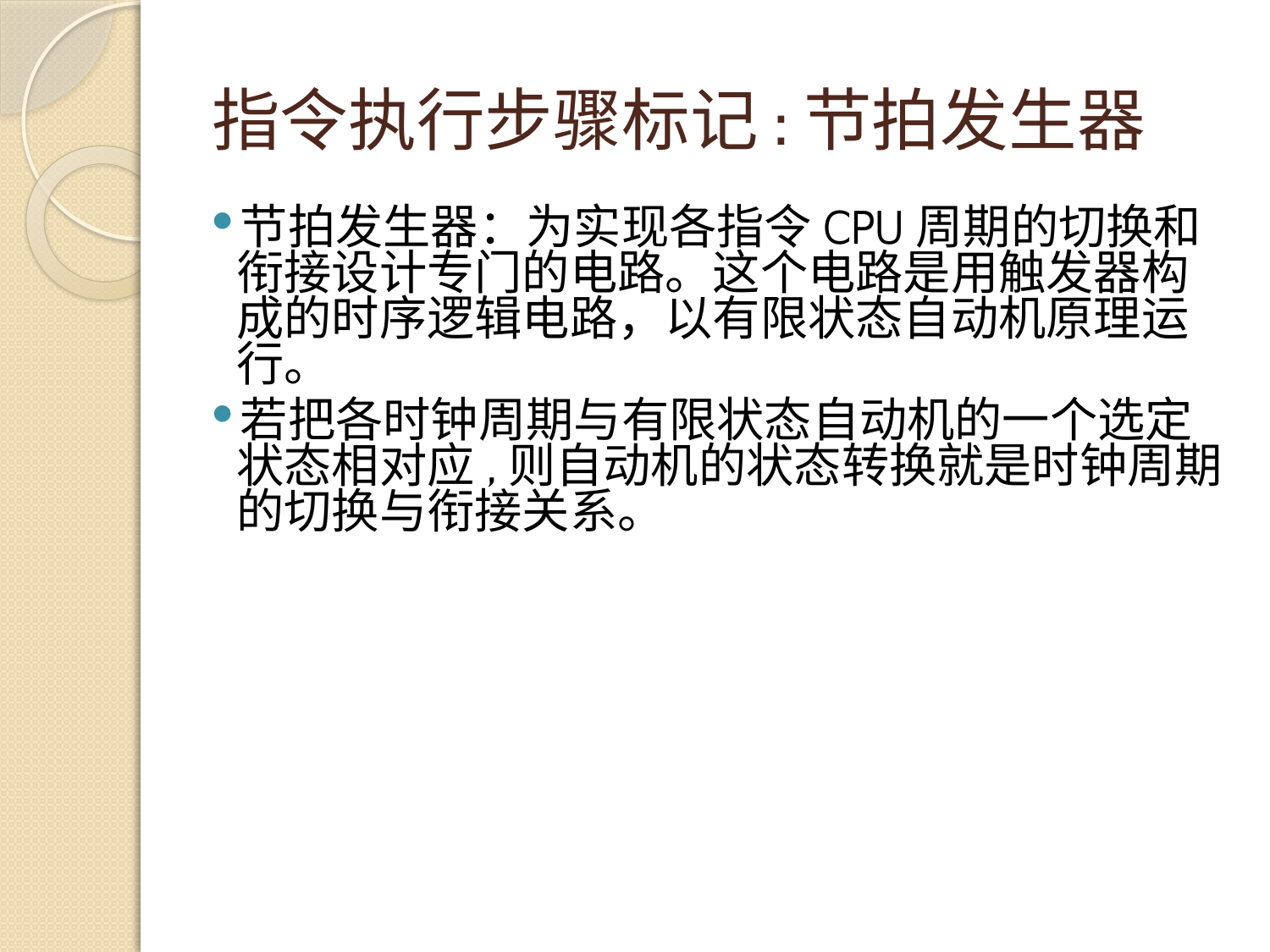

# 指令执行步骤标记:节拍发生器
节拍发生器：为实现各指令CPU周期的切换和衔接设计专门的电路。这个电路是用触发器构成的时序逻辑电路，以有限状态自动机原理运行。
若把各时钟周期与有限状态自动机的一个选定状态相对应,则自动机的状态转换就是时钟周期的切换与衔接关系。